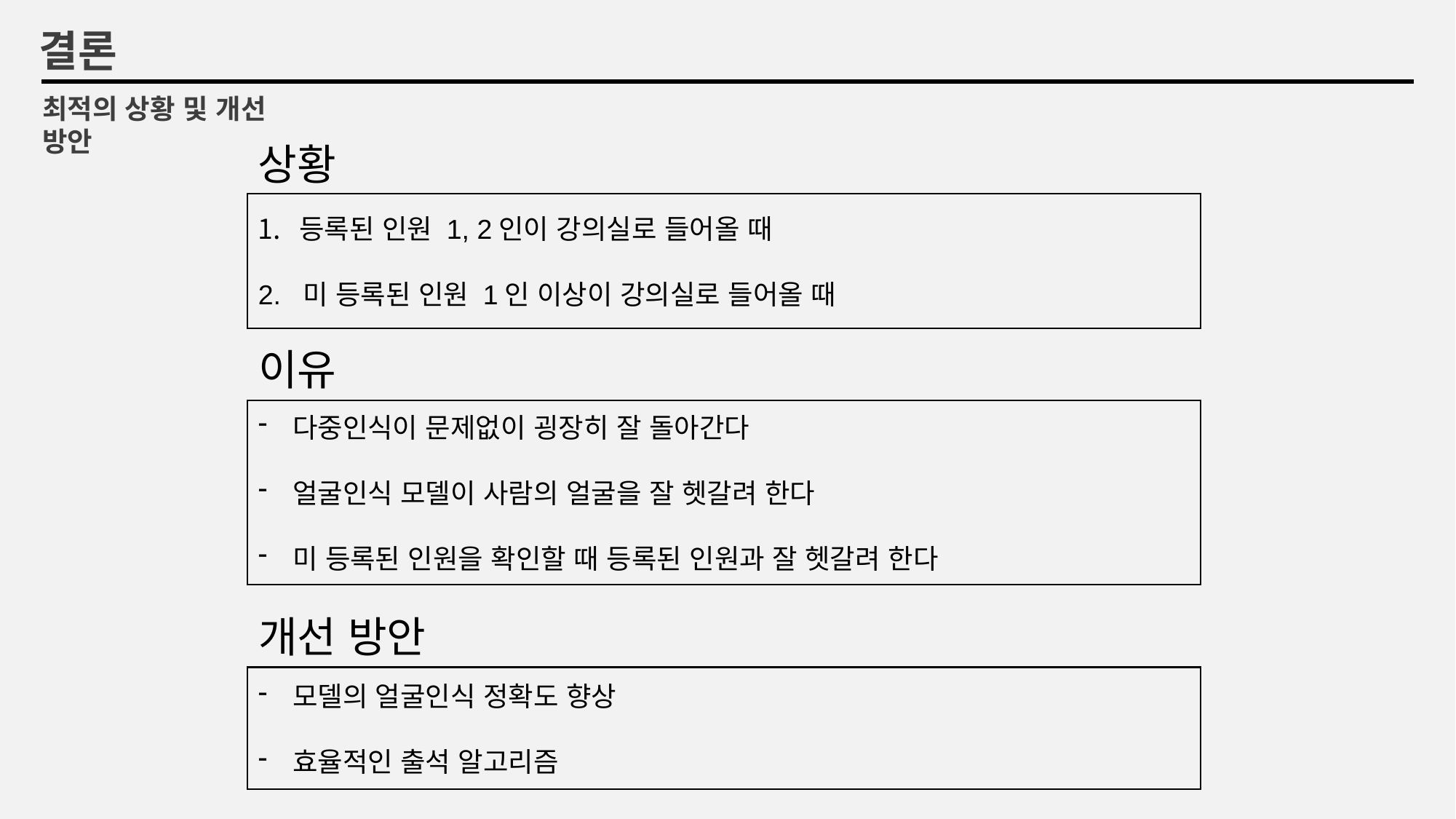

결론
최적의 상황 및 개선 방안
상황
등록된 인원 1, 2인이 강의실로 들어올 때

2.  미 등록된 인원 1인 이상이 강의실로 들어올 때
이유
다중인식이 문제없이 굉장히 잘 돌아간다

얼굴인식 모델이 사람의 얼굴을 잘 헷갈려 한다

미 등록된 인원을 확인할 때 등록된 인원과 잘 헷갈려 한다
개선 방안
모델의 얼굴인식 정확도 향상

효율적인 출석 알고리즘